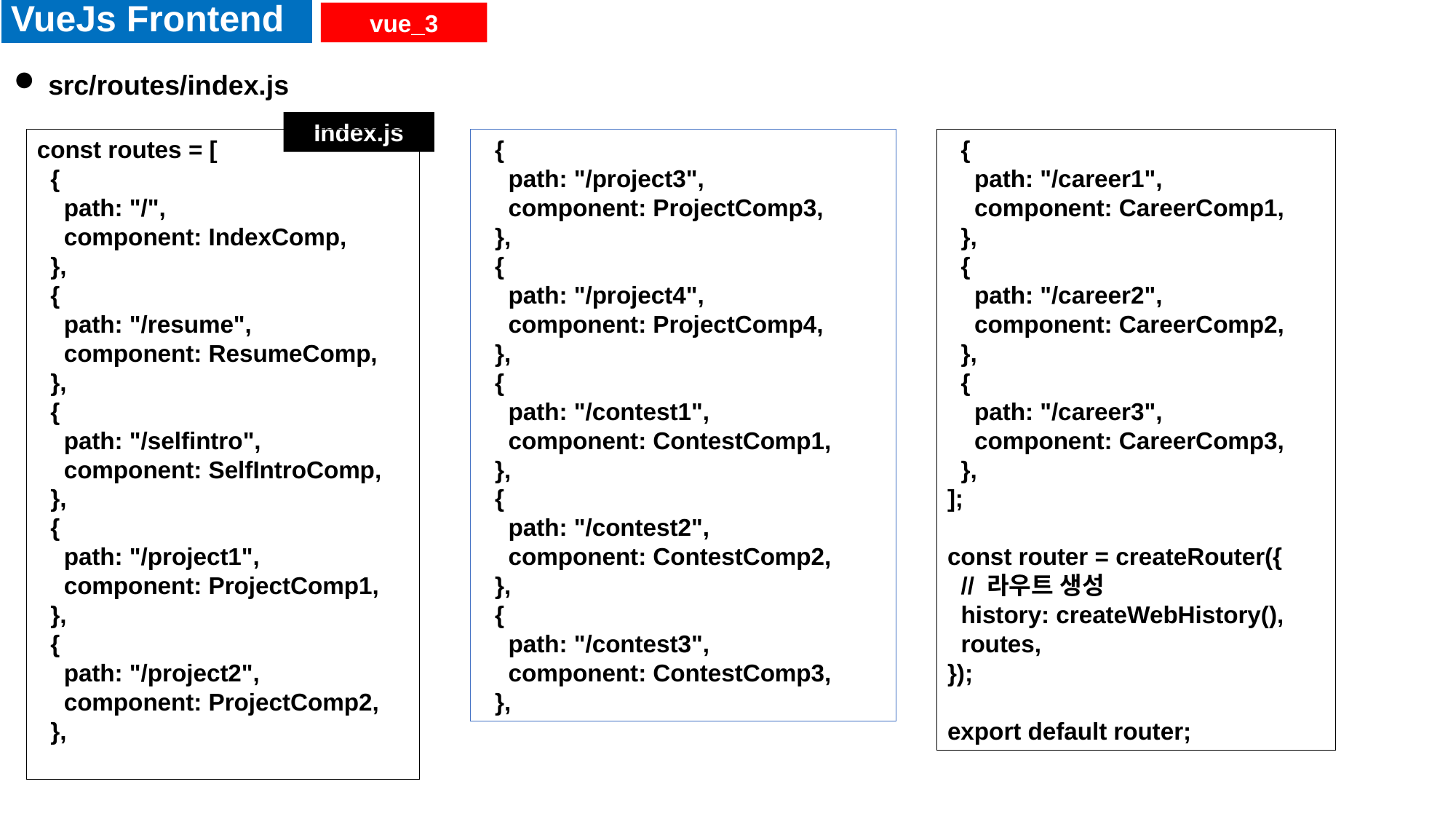

VueJs Frontend
vue_3
src/routes/index.js
Index.js
const routes = [
  {
    path: "/",
    component: IndexComp,
  },
  {
    path: "/resume",
    component: ResumeComp,
  },
  {
    path: "/selfintro",
    component: SelfIntroComp,
  },
  {
    path: "/project1",
    component: ProjectComp1,
  },
  {
    path: "/project2",
    component: ProjectComp2,
  },

  {
    path: "/project3",
    component: ProjectComp3,
  },
  {
    path: "/project4",
    component: ProjectComp4,
  },
  {
    path: "/contest1",
    component: ContestComp1,
  },
  {
    path: "/contest2",
    component: ContestComp2,
  },
  {
    path: "/contest3",
    component: ContestComp3,
  },
  {
    path: "/career1",
    component: CareerComp1,
  },
  {
    path: "/career2",
    component: CareerComp2,
  },
  {
    path: "/career3",
    component: CareerComp3,
  },
];
const router = createRouter({
  // 라우트 생성
  history: createWebHistory(),
  routes,
});
export default router;